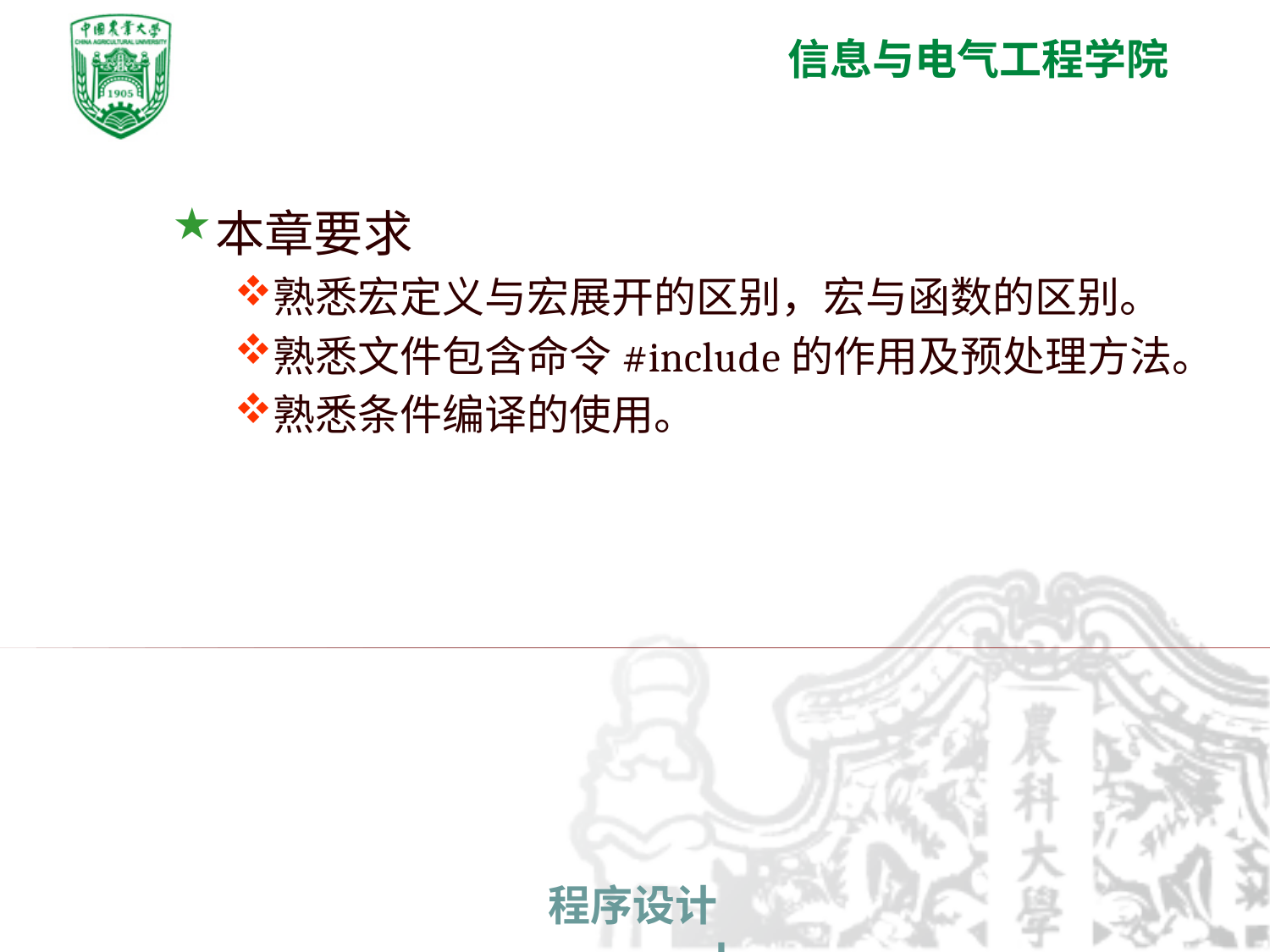

本章要求
熟悉宏定义与宏展开的区别，宏与函数的区别。
熟悉文件包含命令#include的作用及预处理方法。
熟悉条件编译的使用。